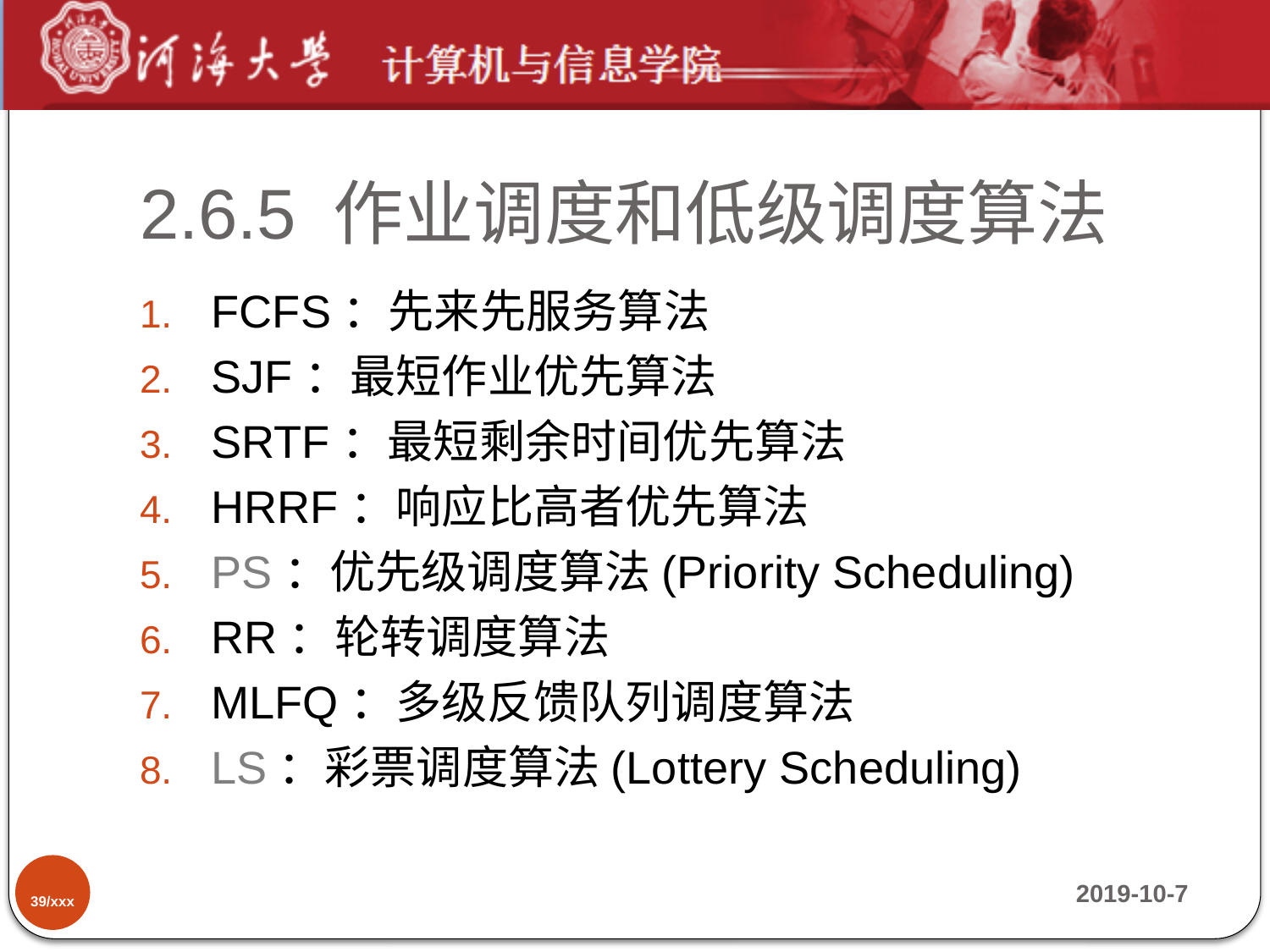

# 2.6.5 作业调度和低级调度算法
FCFS：先来先服务算法
SJF：最短作业优先算法
SRTF：最短剩余时间优先算法
HRRF：响应比高者优先算法
PS：优先级调度算法(Priority Scheduling)
RR：轮转调度算法
MLFQ：多级反馈队列调度算法
LS：彩票调度算法(Lottery Scheduling)

39/xxx
2019-10-7